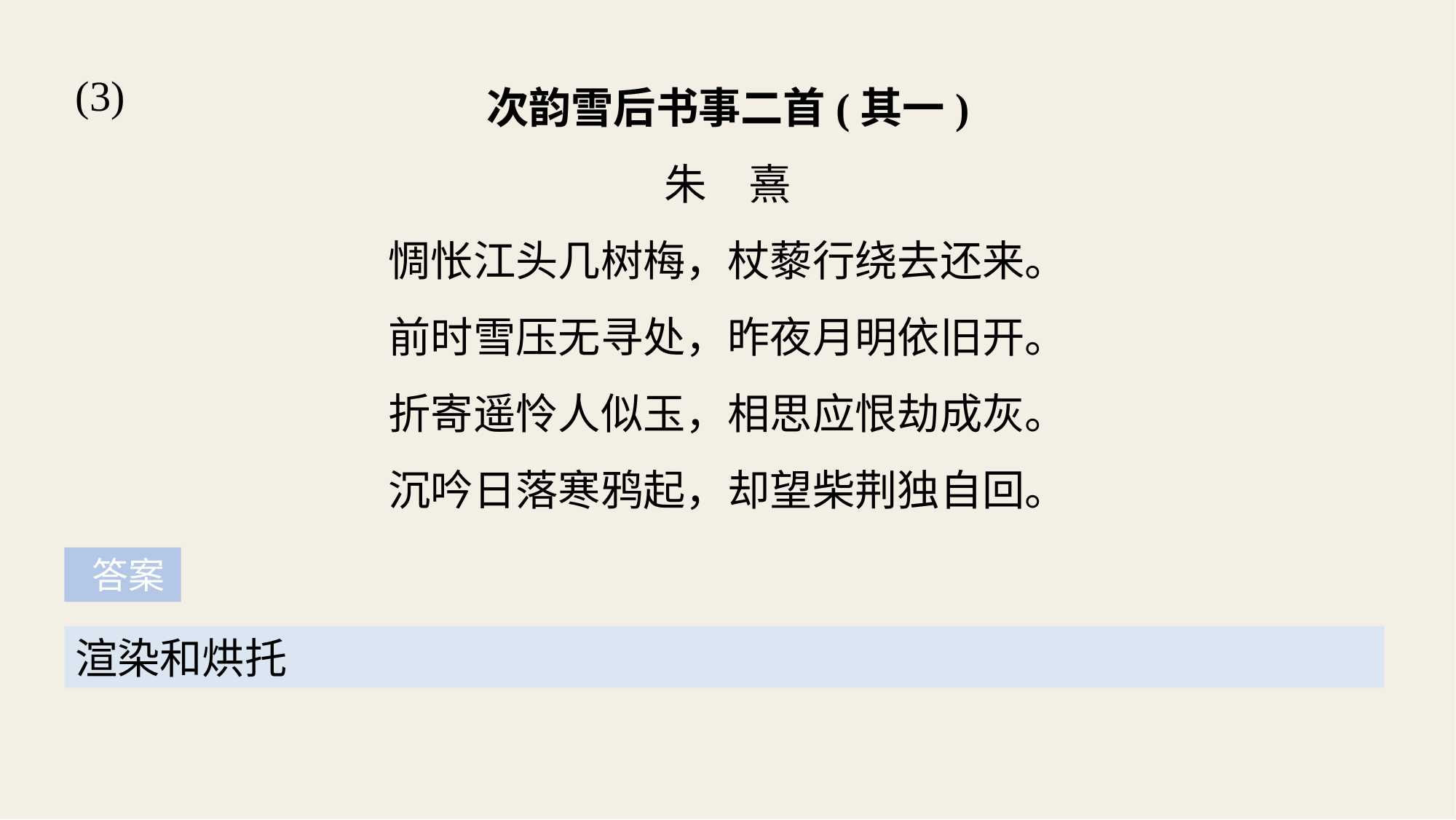

次韵雪后书事二首(其一)
朱　熹
惆怅江头几树梅，杖藜行绕去还来。
前时雪压无寻处，昨夜月明依旧开。
折寄遥怜人似玉，相思应恨劫成灰。
沉吟日落寒鸦起，却望柴荆独自回。
(3)
 答案
渲染和烘托